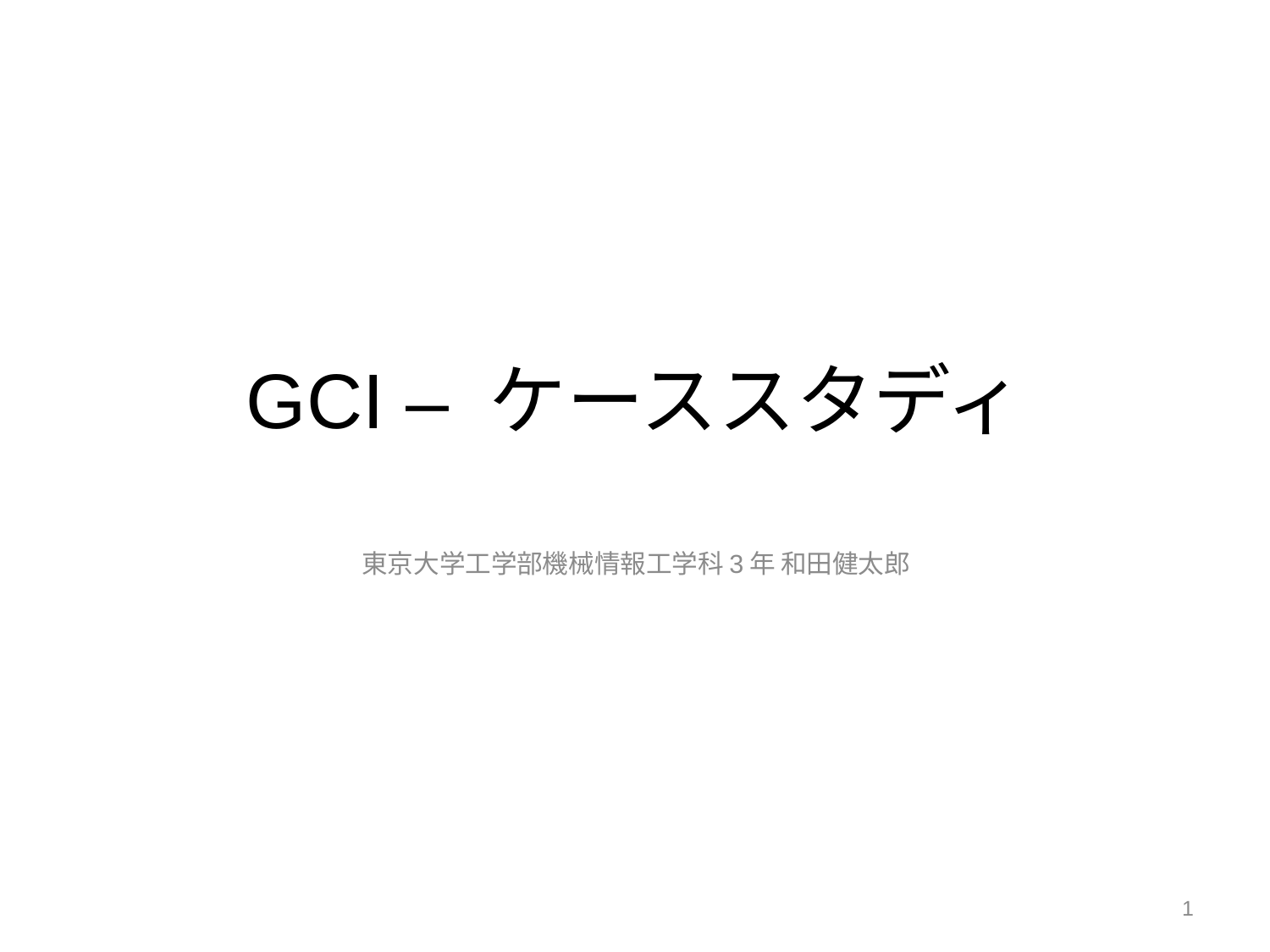

# GCI – ケーススタディ
東京大学工学部機械情報工学科3年 和田健太郎
1